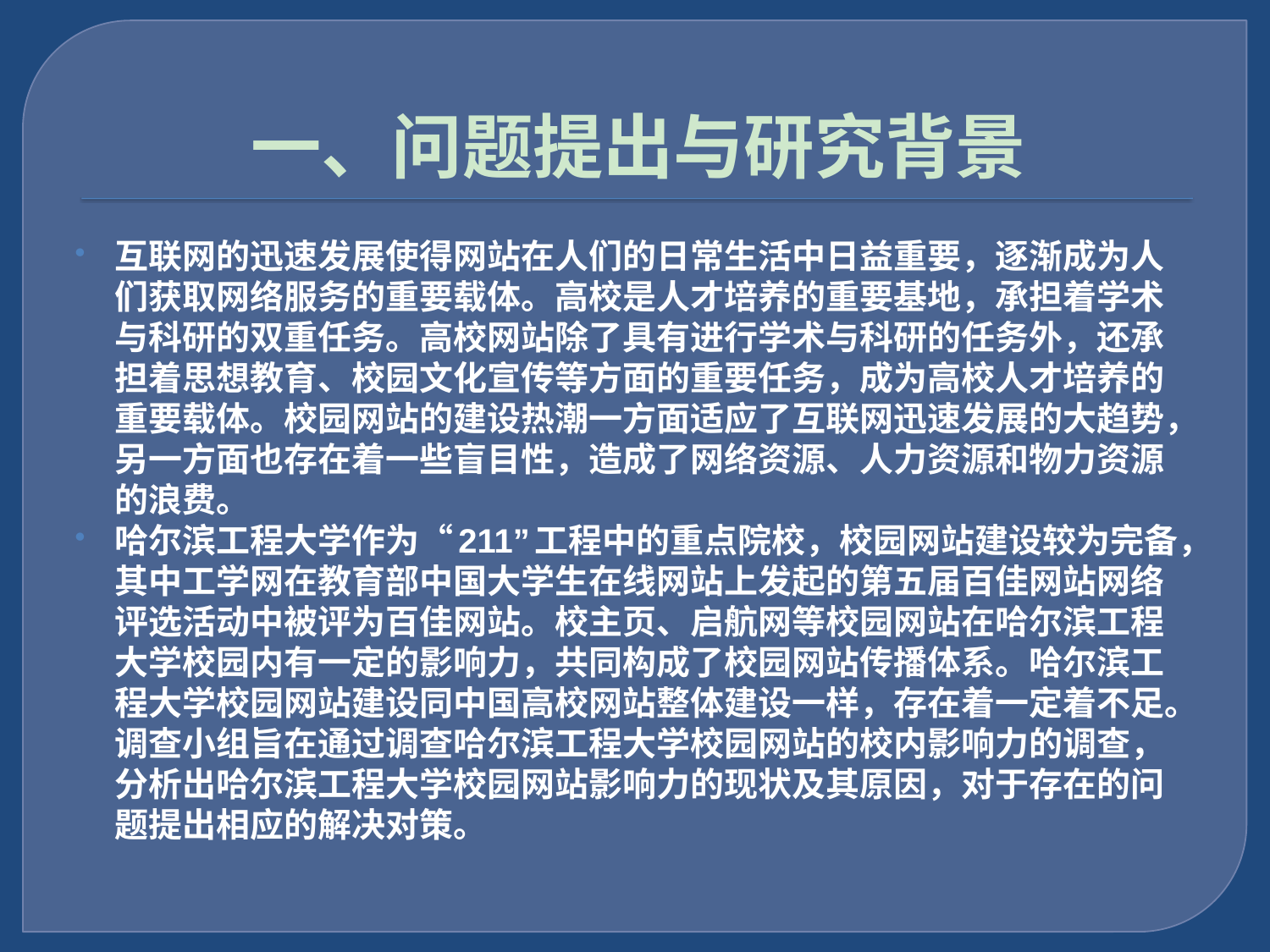

# 一、问题提出与研究背景
互联网的迅速发展使得网站在人们的日常生活中日益重要，逐渐成为人们获取网络服务的重要载体。高校是人才培养的重要基地，承担着学术与科研的双重任务。高校网站除了具有进行学术与科研的任务外，还承担着思想教育、校园文化宣传等方面的重要任务，成为高校人才培养的重要载体。校园网站的建设热潮一方面适应了互联网迅速发展的大趋势，另一方面也存在着一些盲目性，造成了网络资源、人力资源和物力资源的浪费。
哈尔滨工程大学作为“211”工程中的重点院校，校园网站建设较为完备，其中工学网在教育部中国大学生在线网站上发起的第五届百佳网站网络评选活动中被评为百佳网站。校主页、启航网等校园网站在哈尔滨工程大学校园内有一定的影响力，共同构成了校园网站传播体系。哈尔滨工程大学校园网站建设同中国高校网站整体建设一样，存在着一定着不足。调查小组旨在通过调查哈尔滨工程大学校园网站的校内影响力的调查，分析出哈尔滨工程大学校园网站影响力的现状及其原因，对于存在的问题提出相应的解决对策。